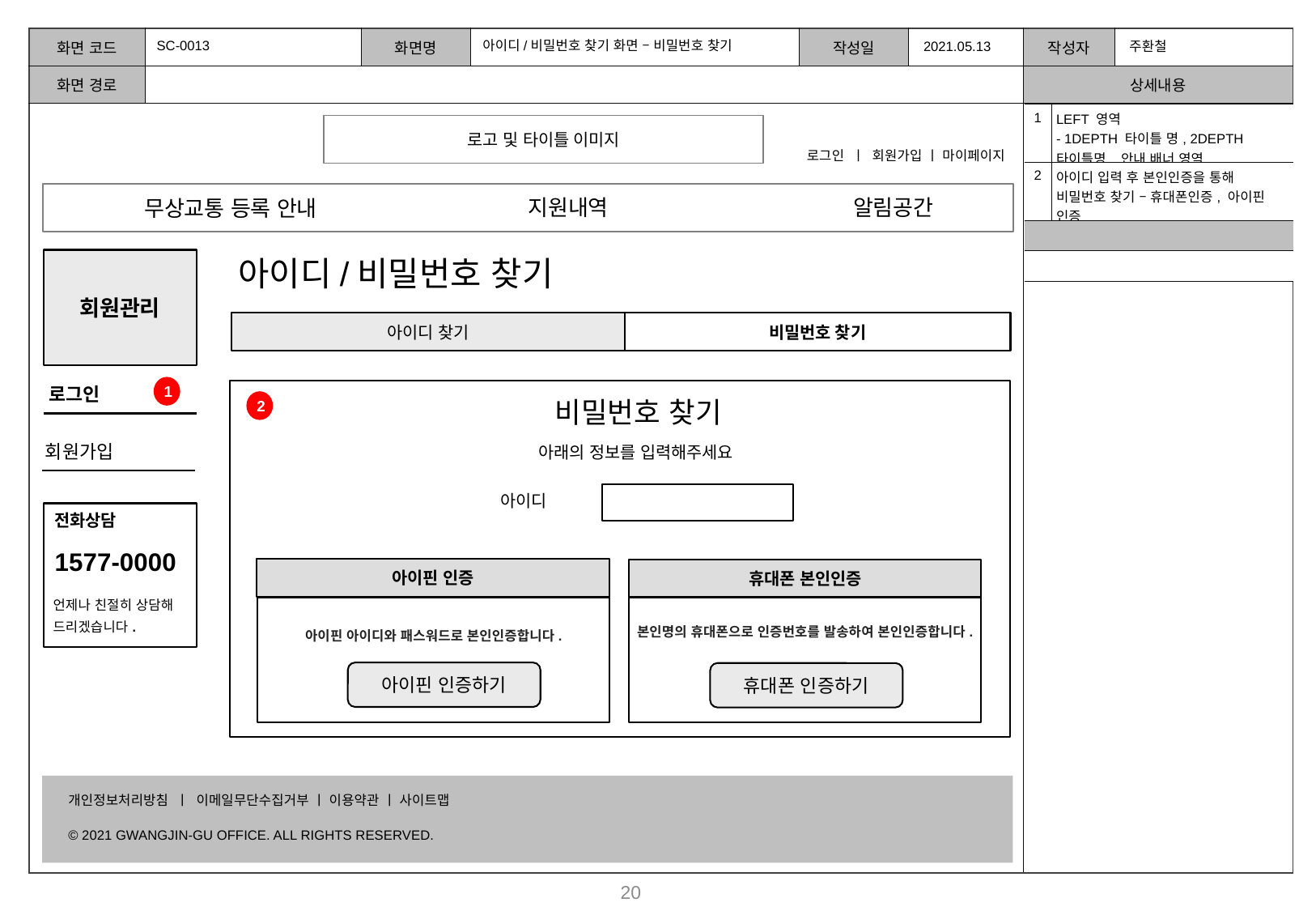

SC-0013
아이디/비밀번호 찾기 화면 – 비밀번호 찾기
2021.05.13
주환철
| 1 | LEFT 영역 - 1DEPTH 타이틀 명, 2DEPTH 타이틀명, 안내 배너 영역 |
| --- | --- |
| 2 | 아이디 입력 후 본인인증을 통해 비밀번호 찾기 – 휴대폰인증, 아이핀 인증 |
|  |  |
|  |  |
로고 및 타이틀 이미지
로그인  ㅣ  회원가입 ㅣ 마이페이지

지원내역
알림공간
무상교통 등록 안내
아이디/비밀번호 찾기
회원관리
아이디 찾기
비밀번호 찾기
로그인
1

비밀번호 찾기
2
회원가입
아래의 정보를 입력해주세요
아이디

전화상담
1577-0000
언제나 친절히 상담해
드리겠습니다.
아이핀 인증
휴대폰 본인인증
아이핀 아이디와 패스워드로 본인인증합니다.

본인명의 휴대폰으로 인증번호를 발송하여 본인인증합니다.

아이핀 인증하기
휴대폰 인증하기

개인정보처리방침  ㅣ  이메일무단수집거부 ㅣ 이용약관 ㅣ 사이트맵
© 2021 GWANGJIN-GU OFFICE. ALL RIGHTS RESERVED.